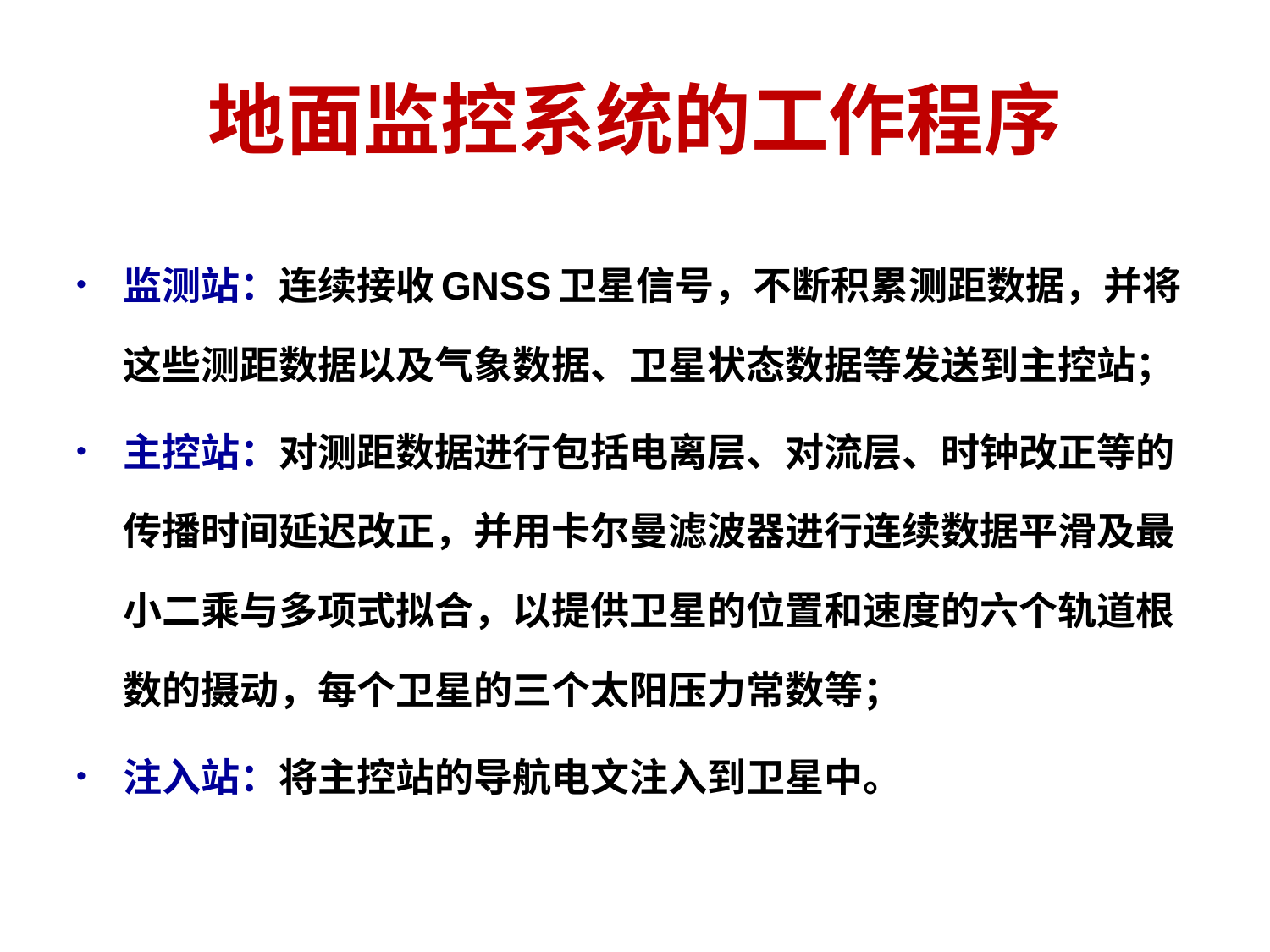

# 地面监控系统的工作程序
监测站：连续接收GNSS卫星信号，不断积累测距数据，并将这些测距数据以及气象数据、卫星状态数据等发送到主控站；
主控站：对测距数据进行包括电离层、对流层、时钟改正等的传播时间延迟改正，并用卡尔曼滤波器进行连续数据平滑及最小二乘与多项式拟合，以提供卫星的位置和速度的六个轨道根数的摄动，每个卫星的三个太阳压力常数等；
注入站：将主控站的导航电文注入到卫星中。